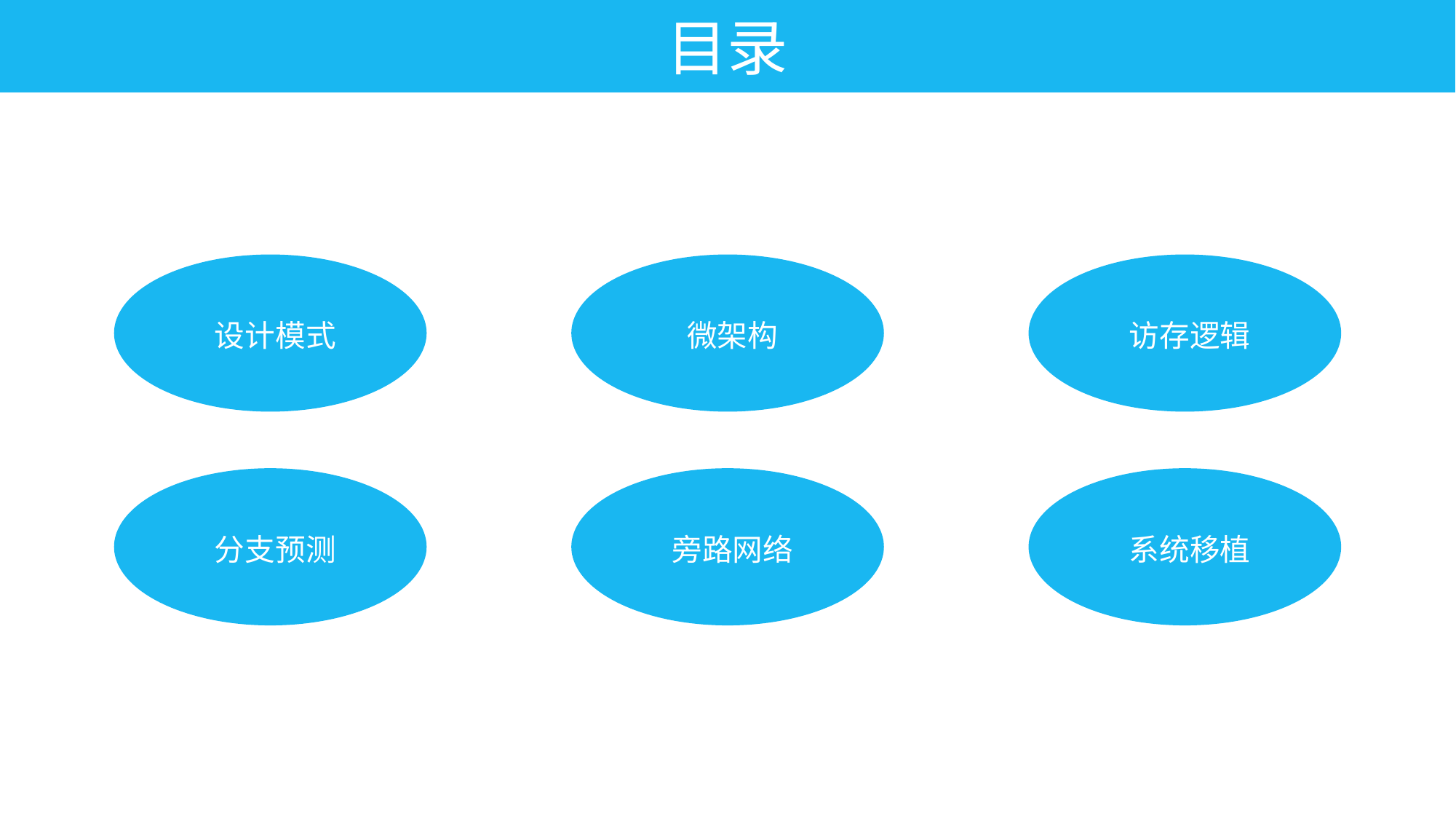

目录

设计模式
微架构
访存逻辑

分支预测
旁路网络
系统移植